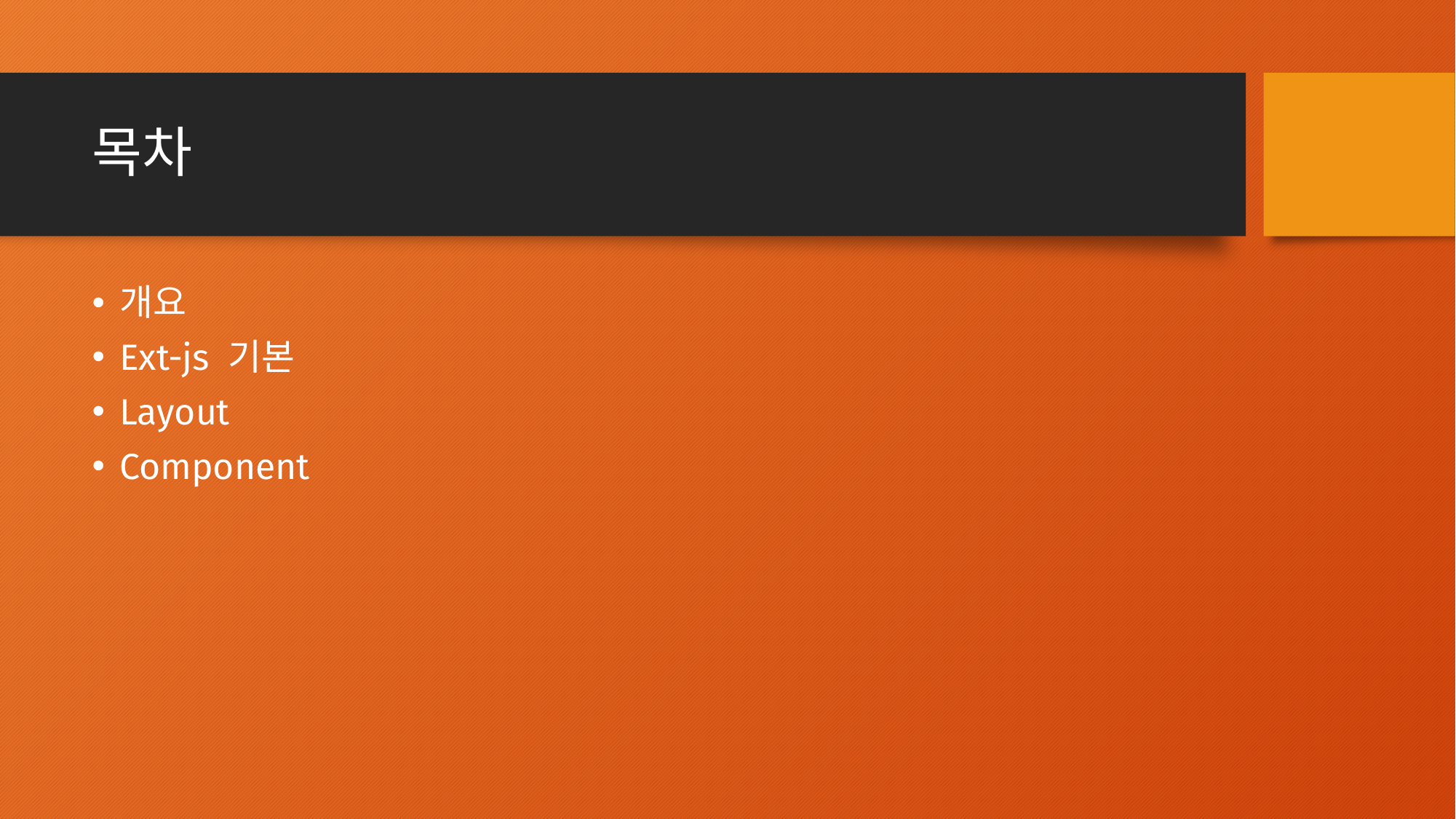

# 목차
개요
Ext-js 기본
Layout
Component